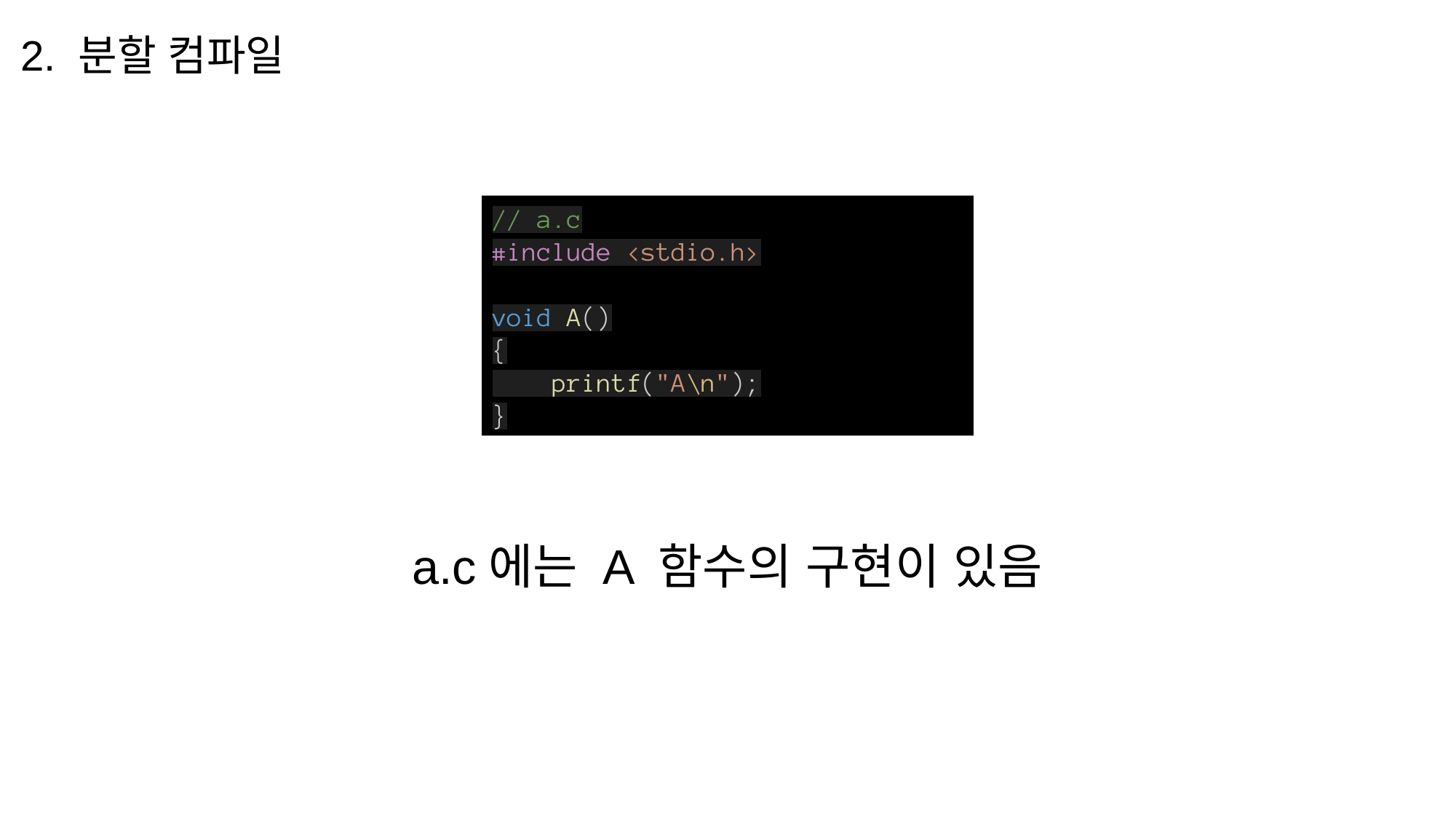

2. 분할 컴파일
// a.c
#include <stdio.h>
void A()
{
    printf("A\n");
}
a.c에는 A 함수의 구현이 있음